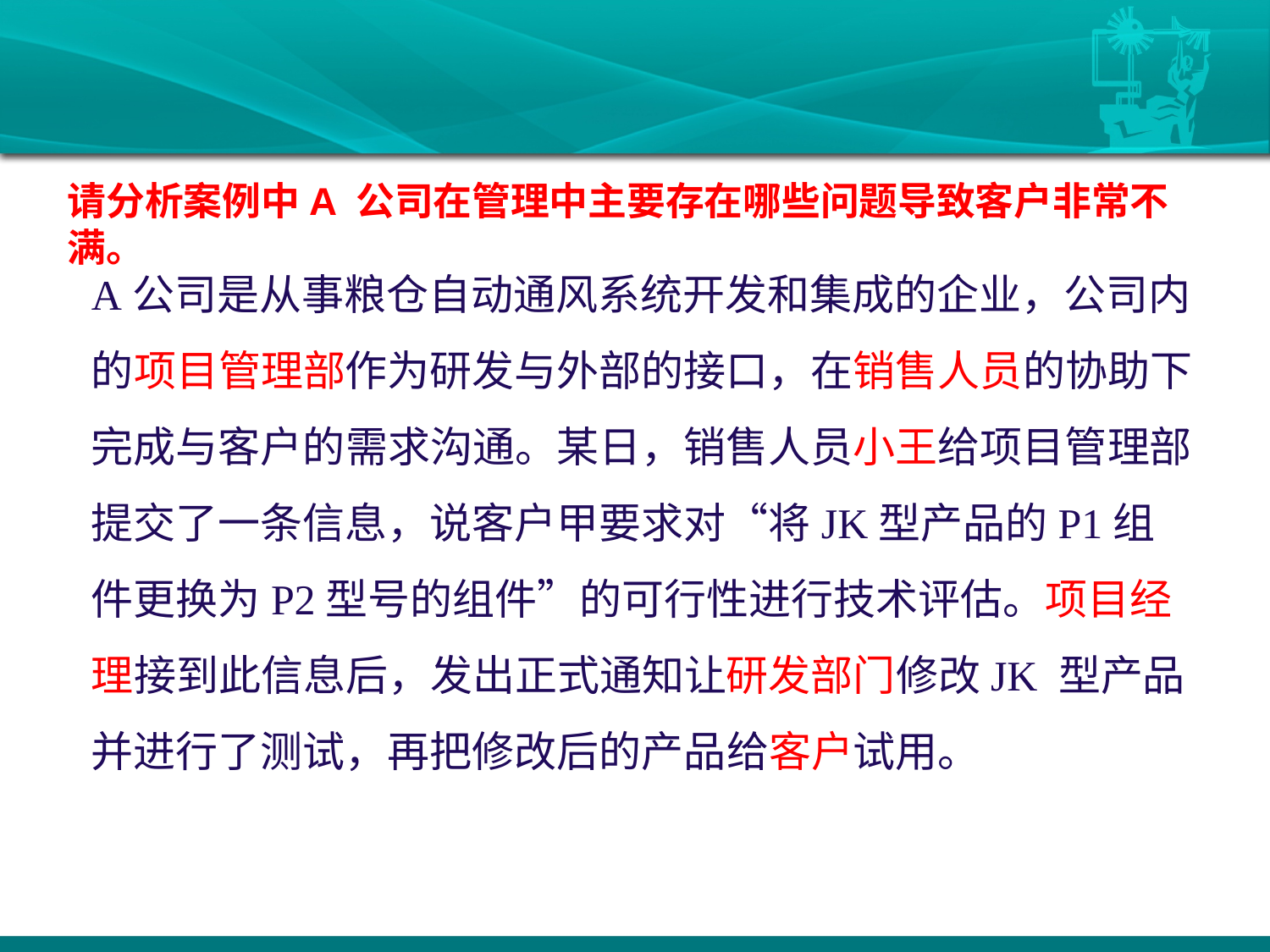

请分析案例中A 公司在管理中主要存在哪些问题导致客户非常不满。
A公司是从事粮仓自动通风系统开发和集成的企业，公司内的项目管理部作为研发与外部的接口，在销售人员的协助下完成与客户的需求沟通。某日，销售人员小王给项目管理部提交了一条信息，说客户甲要求对“将JK型产品的P1组件更换为P2型号的组件”的可行性进行技术评估。项目经理接到此信息后，发出正式通知让研发部门修改JK 型产品并进行了测试，再把修改后的产品给客户试用。